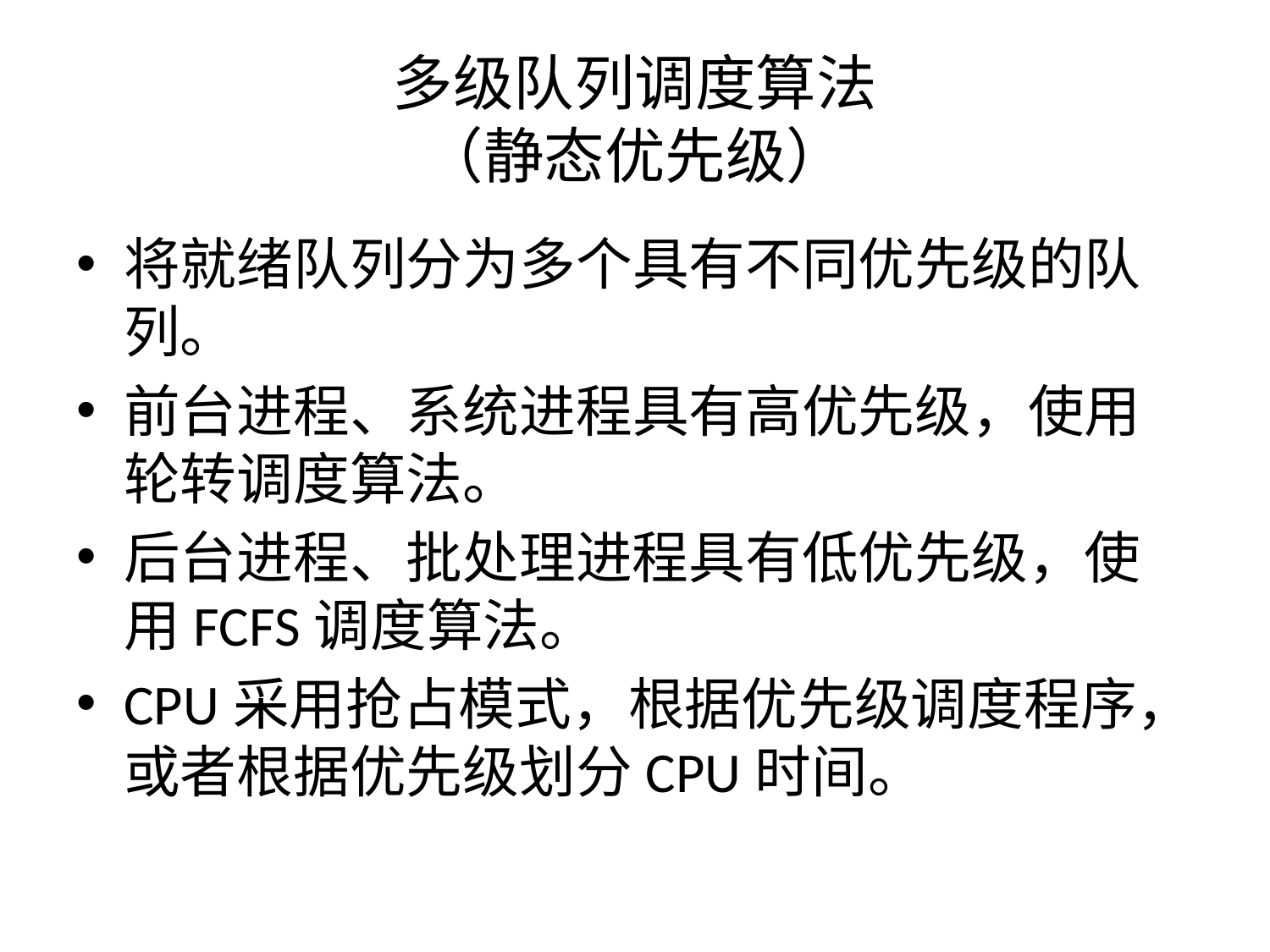

# 多级队列调度算法 （静态优先级）
将就绪队列分为多个具有不同优先级的队列。
前台进程、系统进程具有高优先级，使用轮转调度算法。
后台进程、批处理进程具有低优先级，使用FCFS调度算法。
CPU采用抢占模式，根据优先级调度程序，或者根据优先级划分CPU时间。